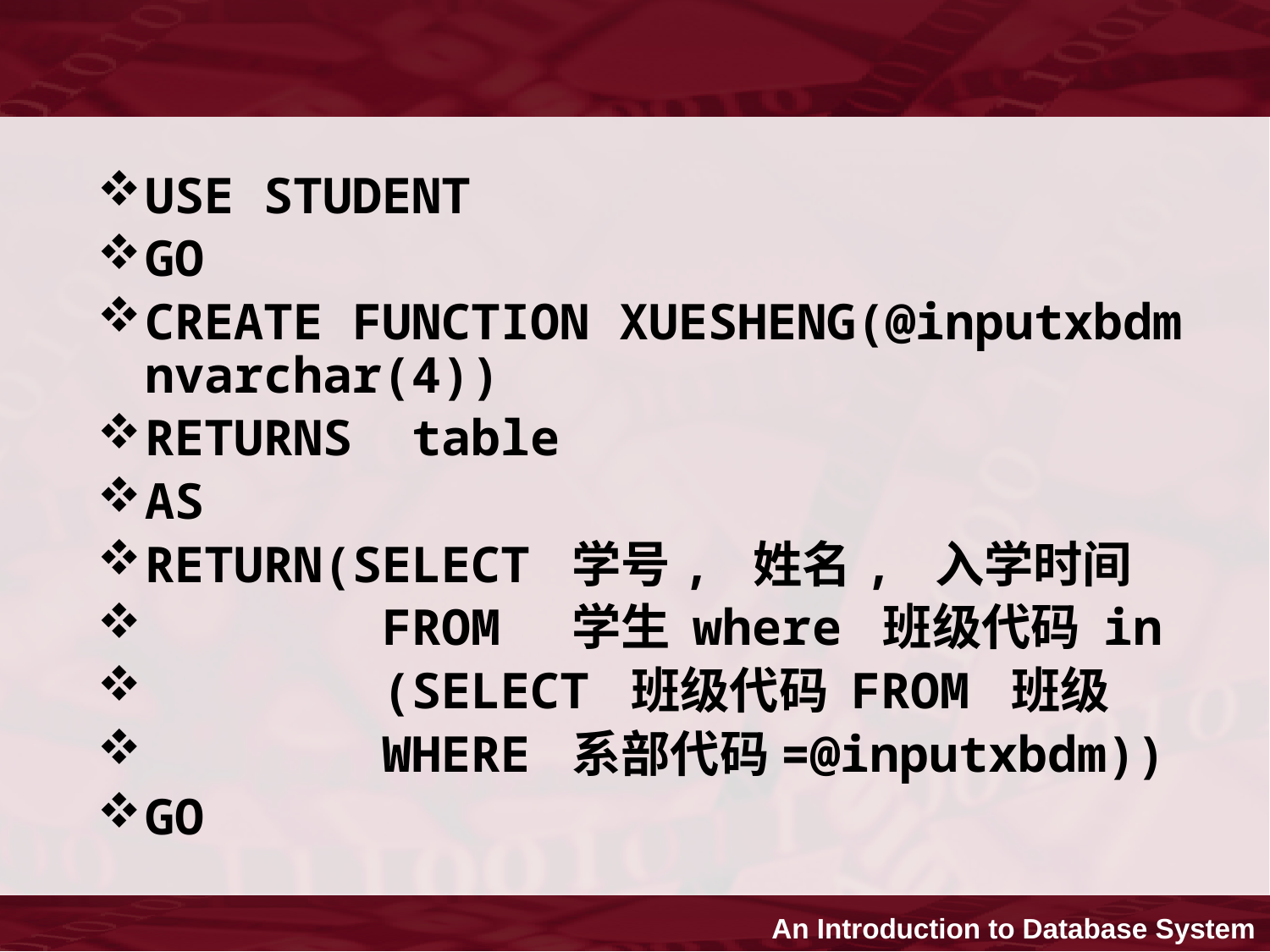

USE STUDENT
GO
CREATE FUNCTION XUESHENG(@inputxbdm nvarchar(4))
RETURNS  table
AS
RETURN(SELECT 学号, 姓名, 入学时间
        FROM  学生 where 班级代码 in
        (SELECT 班级代码 FROM 班级
        WHERE 系部代码=@inputxbdm))
GO